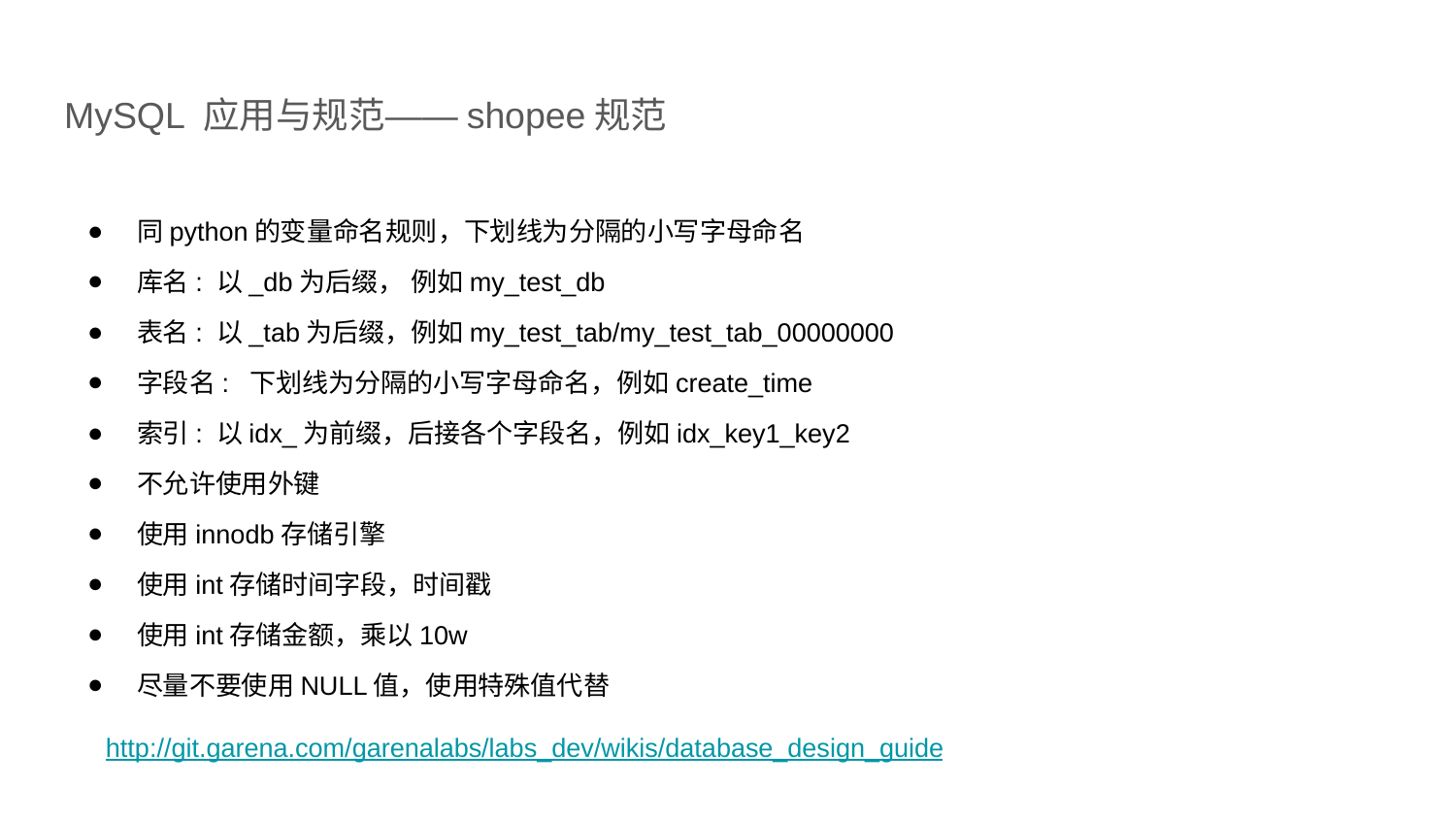

# MySQL 应用与规范——shopee规范
同python的变量命名规则，下划线为分隔的小写字母命名
库名: 以_db为后缀， 例如my_test_db
表名: 以_tab为后缀，例如my_test_tab/my_test_tab_00000000
字段名:  下划线为分隔的小写字母命名，例如create_time
索引: 以idx_为前缀，后接各个字段名，例如idx_key1_key2
不允许使用外键
使用innodb存储引擎
使用int存储时间字段，时间戳
使用int存储金额，乘以10w
尽量不要使用NULL值，使用特殊值代替
http://git.garena.com/garenalabs/labs_dev/wikis/database_design_guide